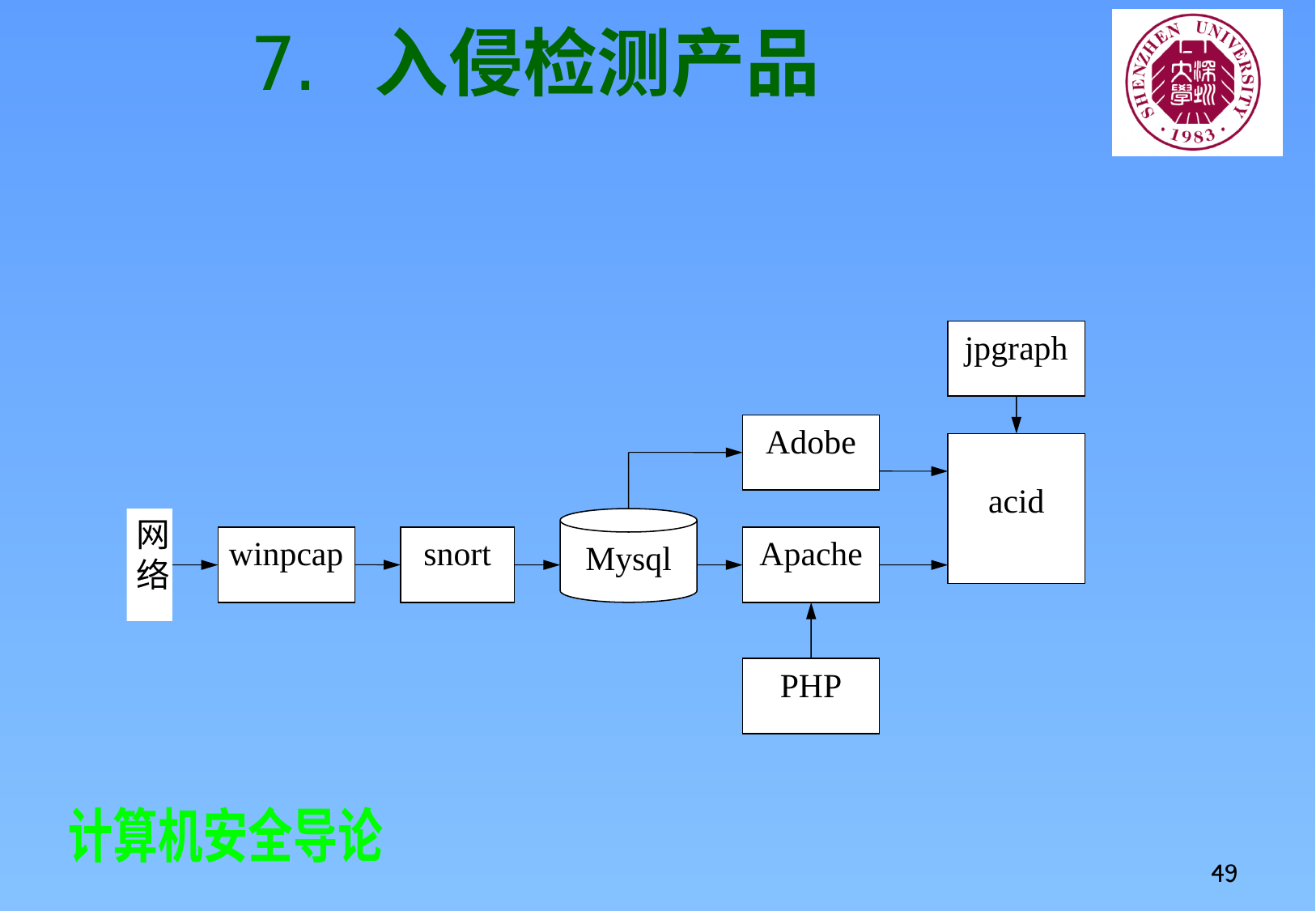

# 7.	入侵检测产品

jpgraph

Adobe

acid

网络
Mysql
winpcap
snort
Apache

PHP
49